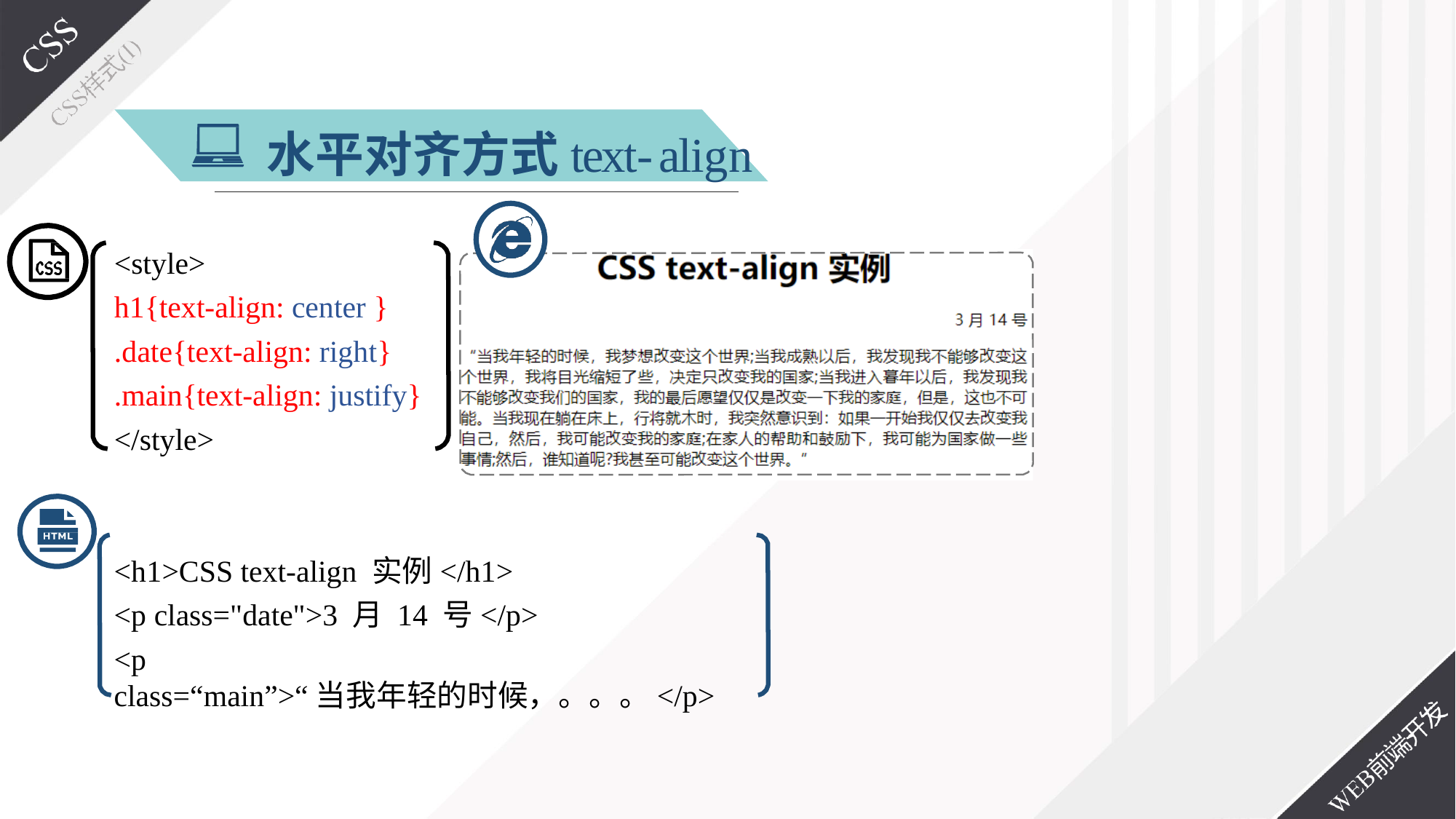

# 水平对齐方式text-align

<style>
h1{text-align: center }
.date{text-align: right}
.main{text-align: justify}
</style>

<h1>CSS text-align 实例</h1>
<p class="date">3 月 14 号</p>
<p class=“main”>“当我年轻的时候，。。。</p>